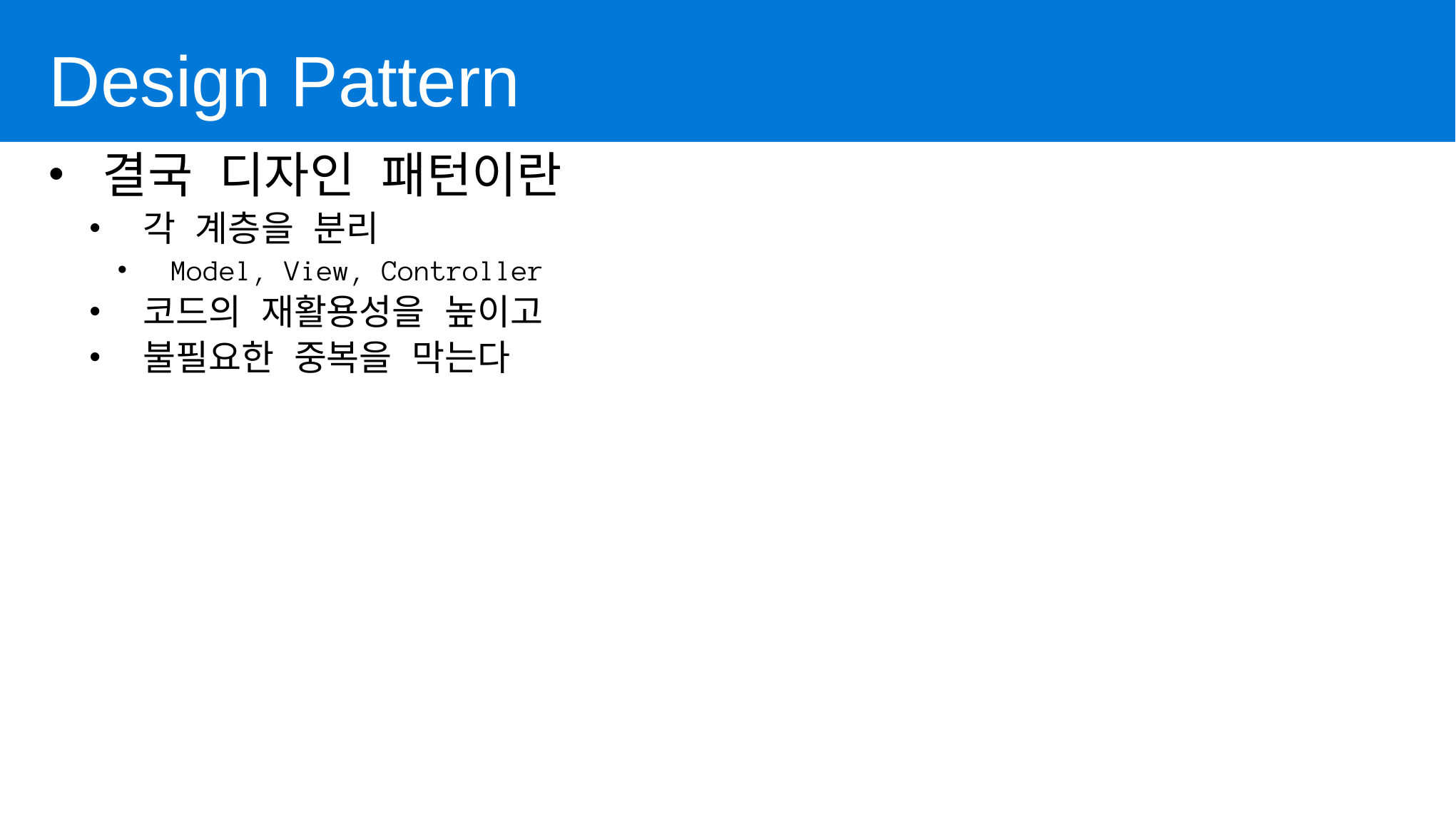

# Design Pattern
결국 디자인 패턴이란
각 계층을 분리
Model, View, Controller
코드의 재활용성을 높이고
불필요한 중복을 막는다